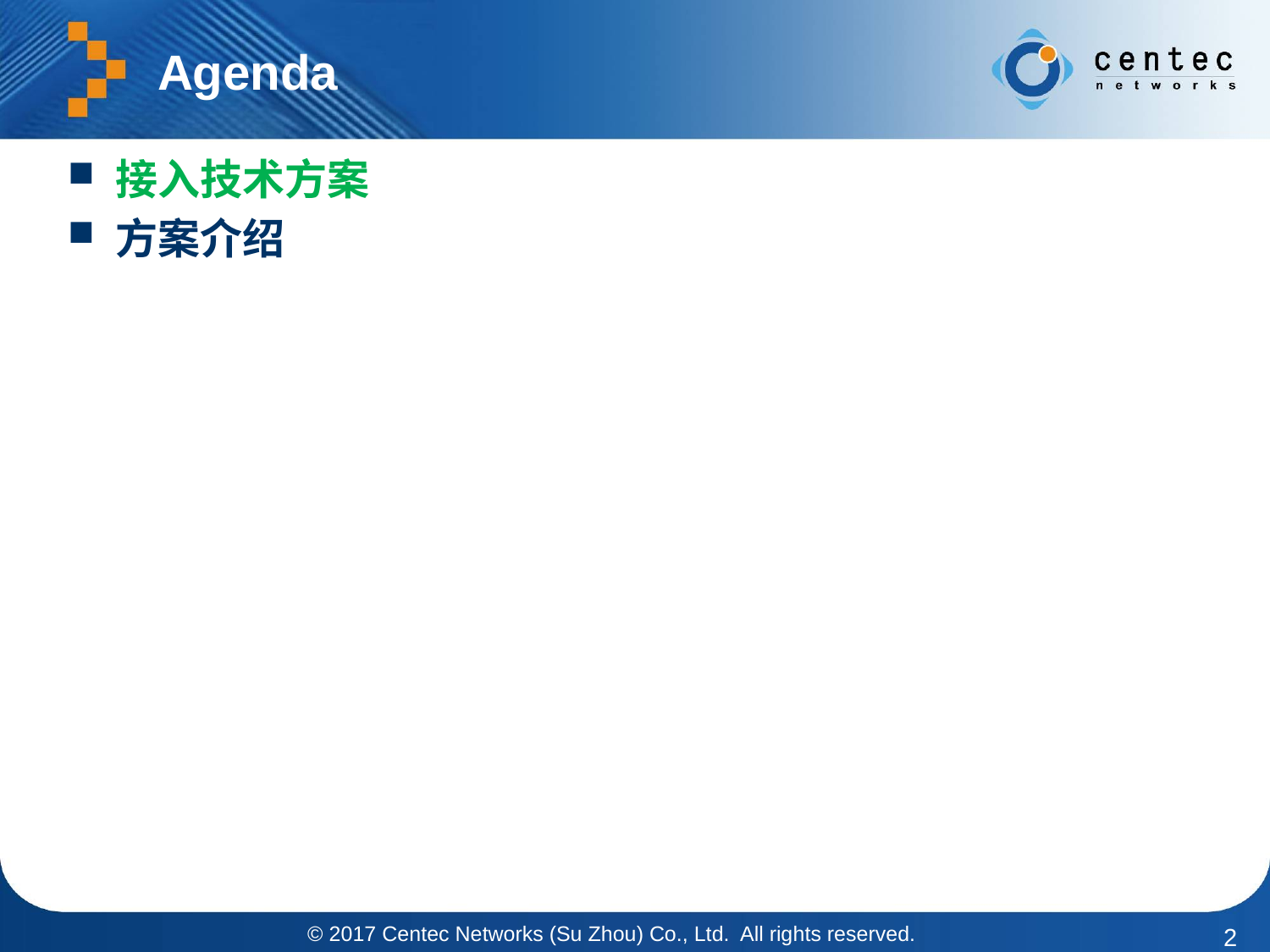

# Agenda
接入技术方案
方案介绍

© 2017 Centec Networks (Su Zhou) Co., Ltd.  All rights reserved.
2